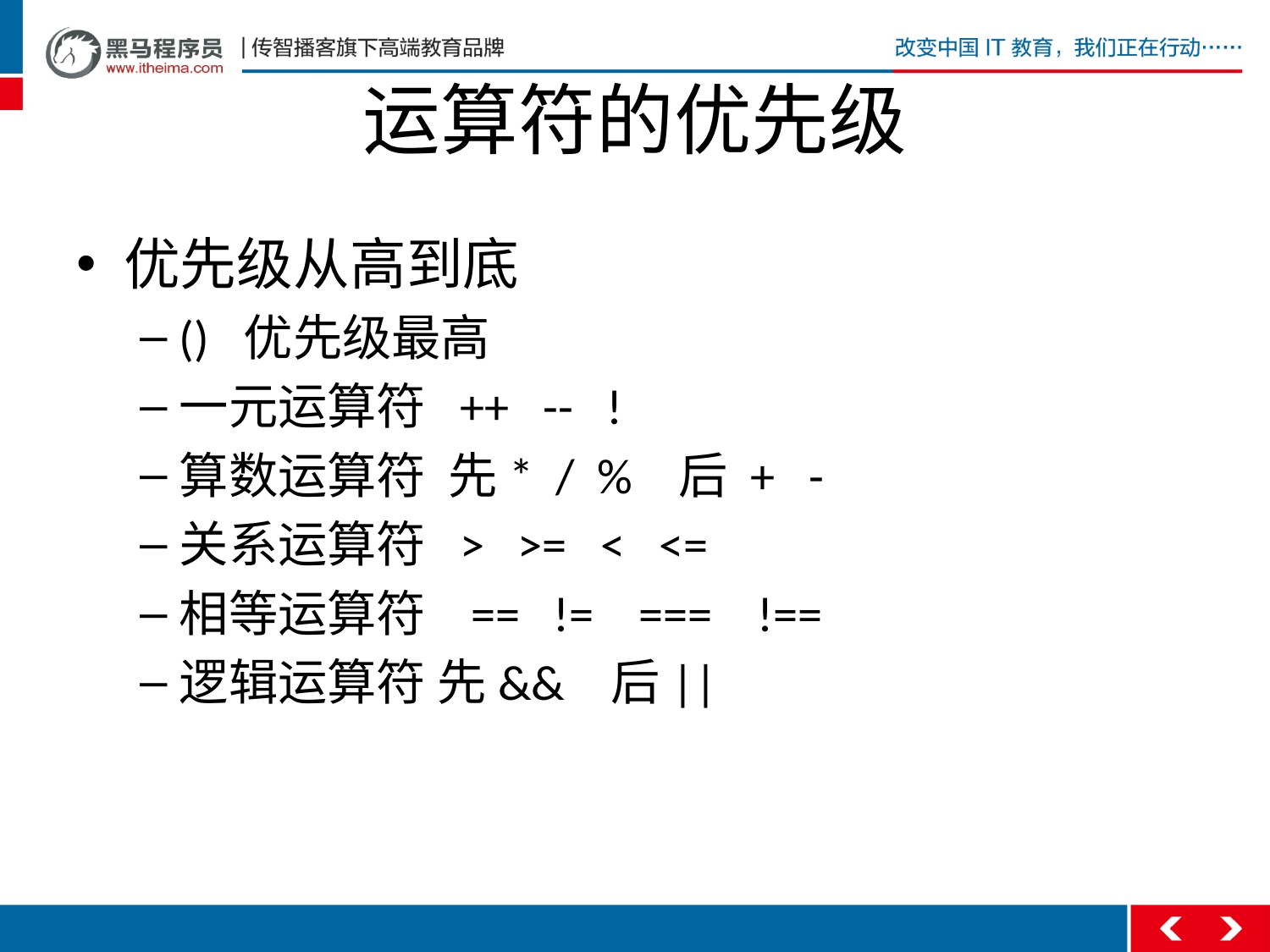

# 运算符的优先级
优先级从高到底
()  优先级最高
一元运算符  ++   --   !
算数运算符  先*  /  %   后 +   -
关系运算符  >   >=   <   <=
相等运算符   ==   !=    ===    !==
逻辑运算符 先&&   后||